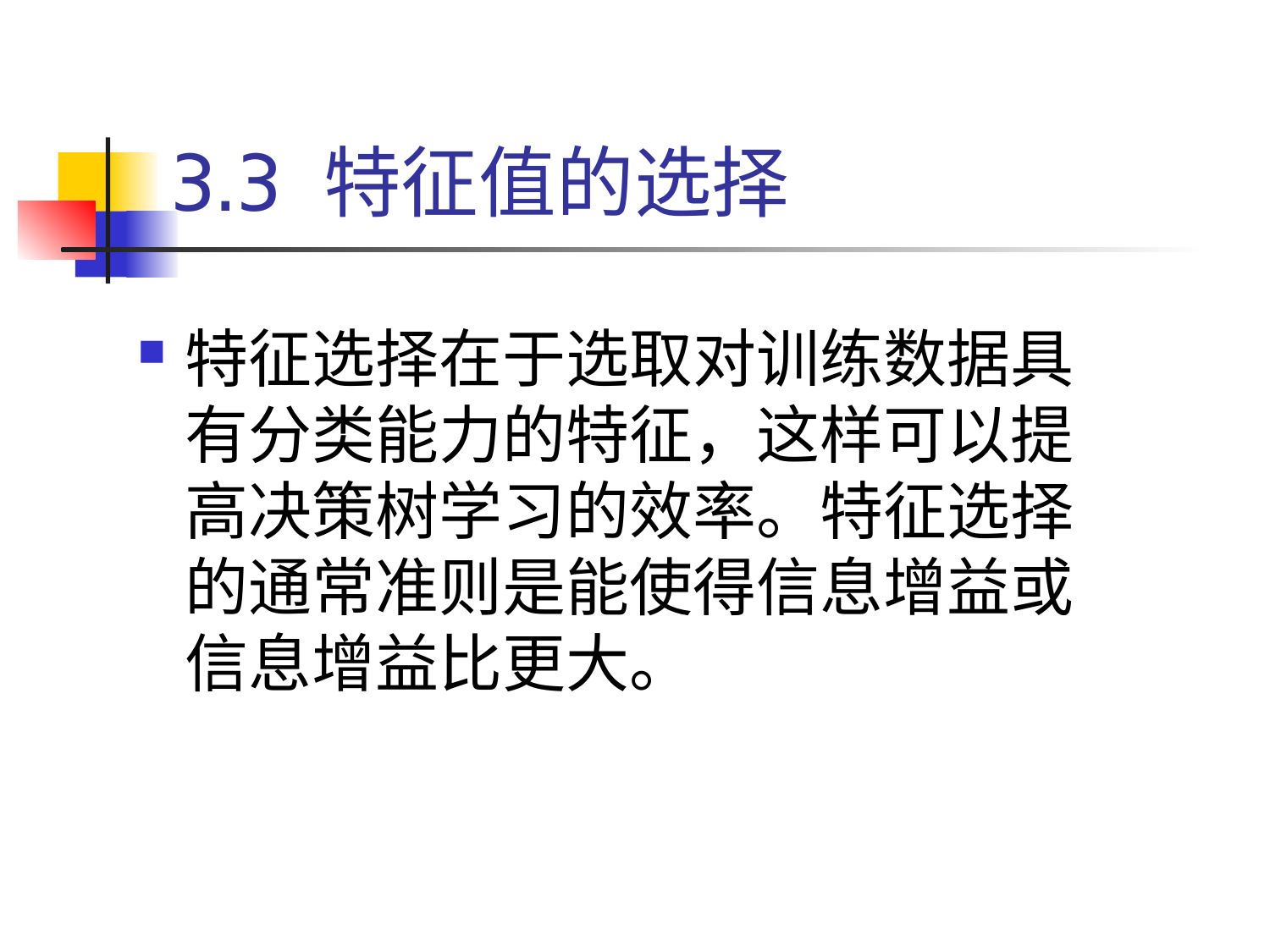

# 3.3 特征值的选择
特征选择在于选取对训练数据具有分类能力的特征，这样可以提高决策树学习的效率。特征选择的通常准则是能使得信息增益或信息增益比更大。